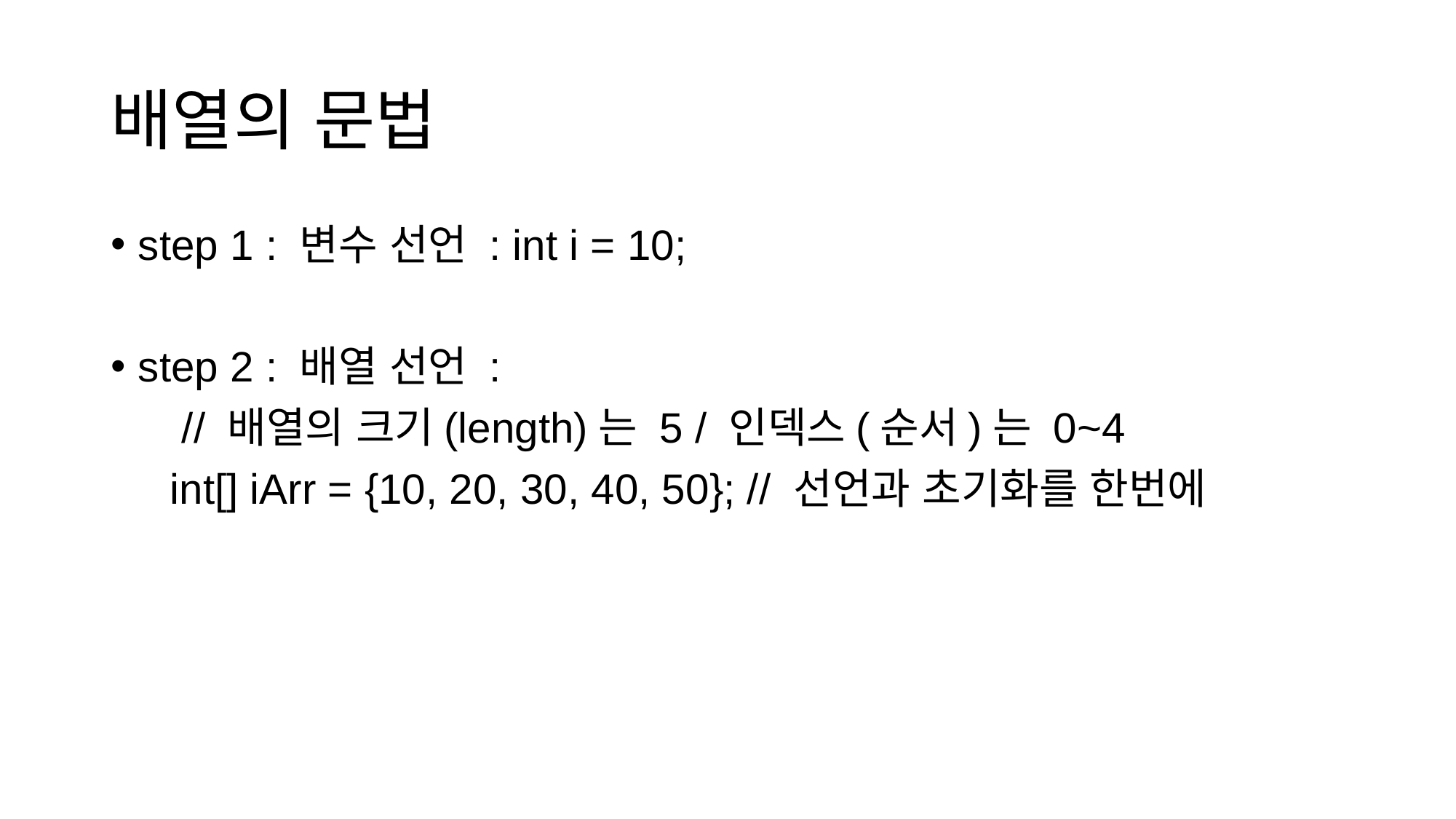

# 배열의 문법
step 1 : 변수 선언 : int i = 10;

step 2 : 배열 선언 :
      // 배열의 크기(length)는 5 / 인덱스(순서)는 0~4
     int[] iArr = {10, 20, 30, 40, 50}; // 선언과 초기화를 한번에